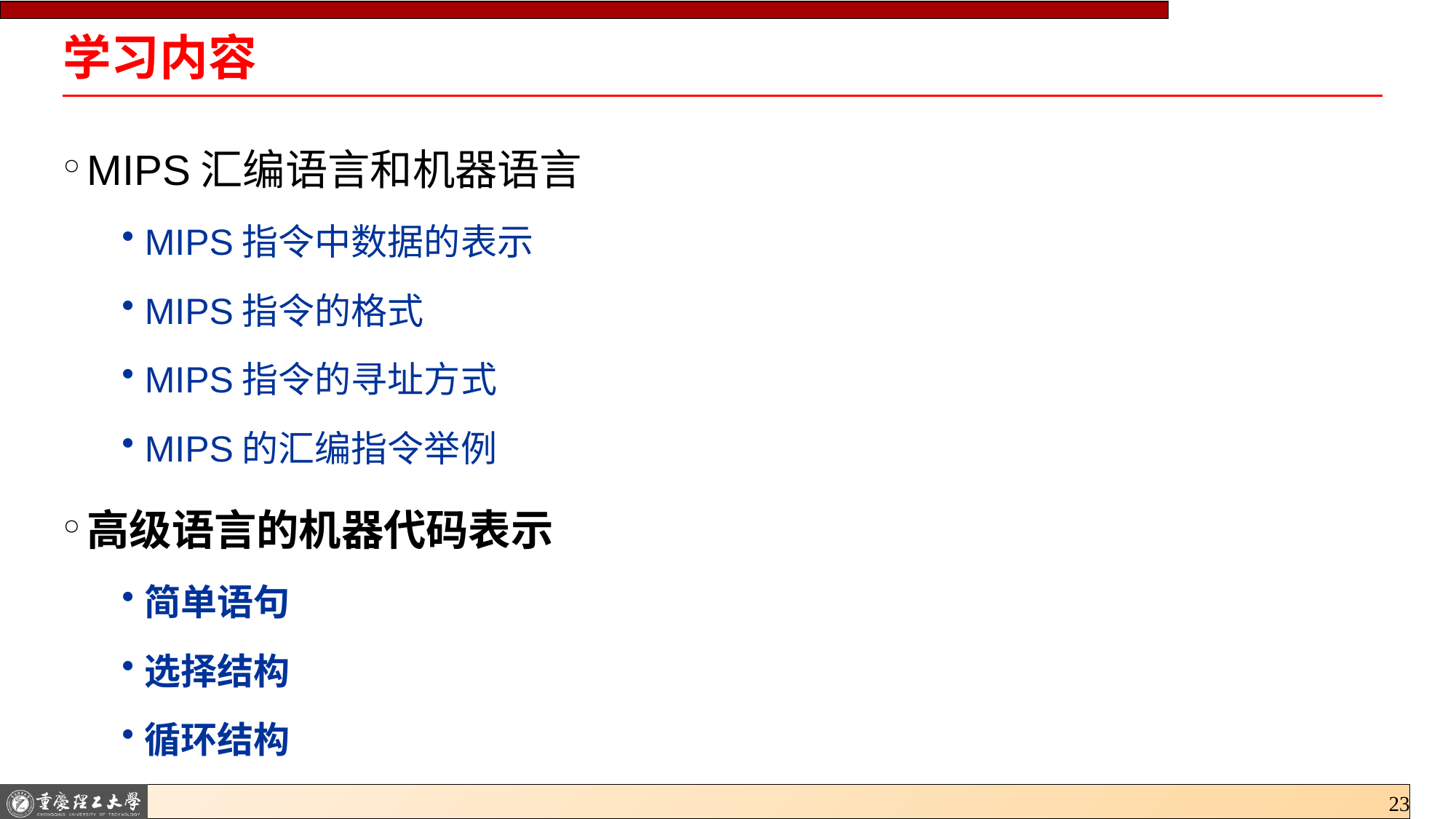

# 学习内容
MIPS汇编语言和机器语言
MIPS指令中数据的表示
MIPS指令的格式
MIPS指令的寻址方式
MIPS的汇编指令举例
高级语言的机器代码表示
简单语句
选择结构
循环结构